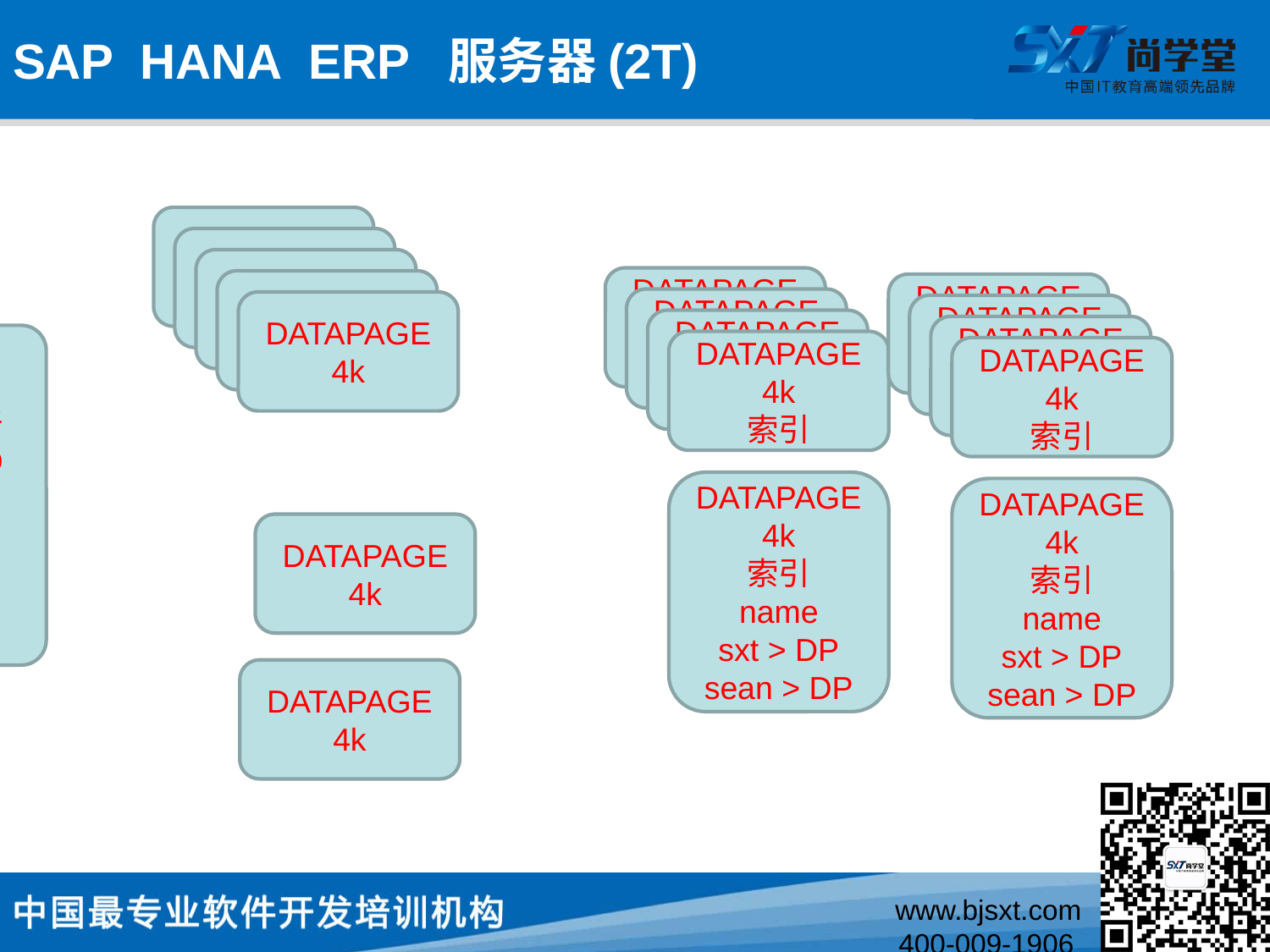

# SAP  HANA  ERP  服务器(2T)
DATAPAGE
4k
DATAPAGE
4k
DATAPAGE
4k
DATAPAGE
4k
索引
DATAPAGE
4k
DATAPAGE
4k
索引
DATAPAGE
4k
索引
DATAPAGE
4k
DATAPAGE
4k
索引
DATAPAGE
4k
索引
DATAPAGE
4k
索引
文件
grep
awk

I/O
DATAPAGE
4k
索引
DATAPAGE
4k
索引
B+
DATAPAGE
4k
索引
name
sxt > DP
sean > DP
DATAPAGE
4k
索引
name
sxt > DP
sean > DP
DATAPAGE
4k
DATAPAGE
4k